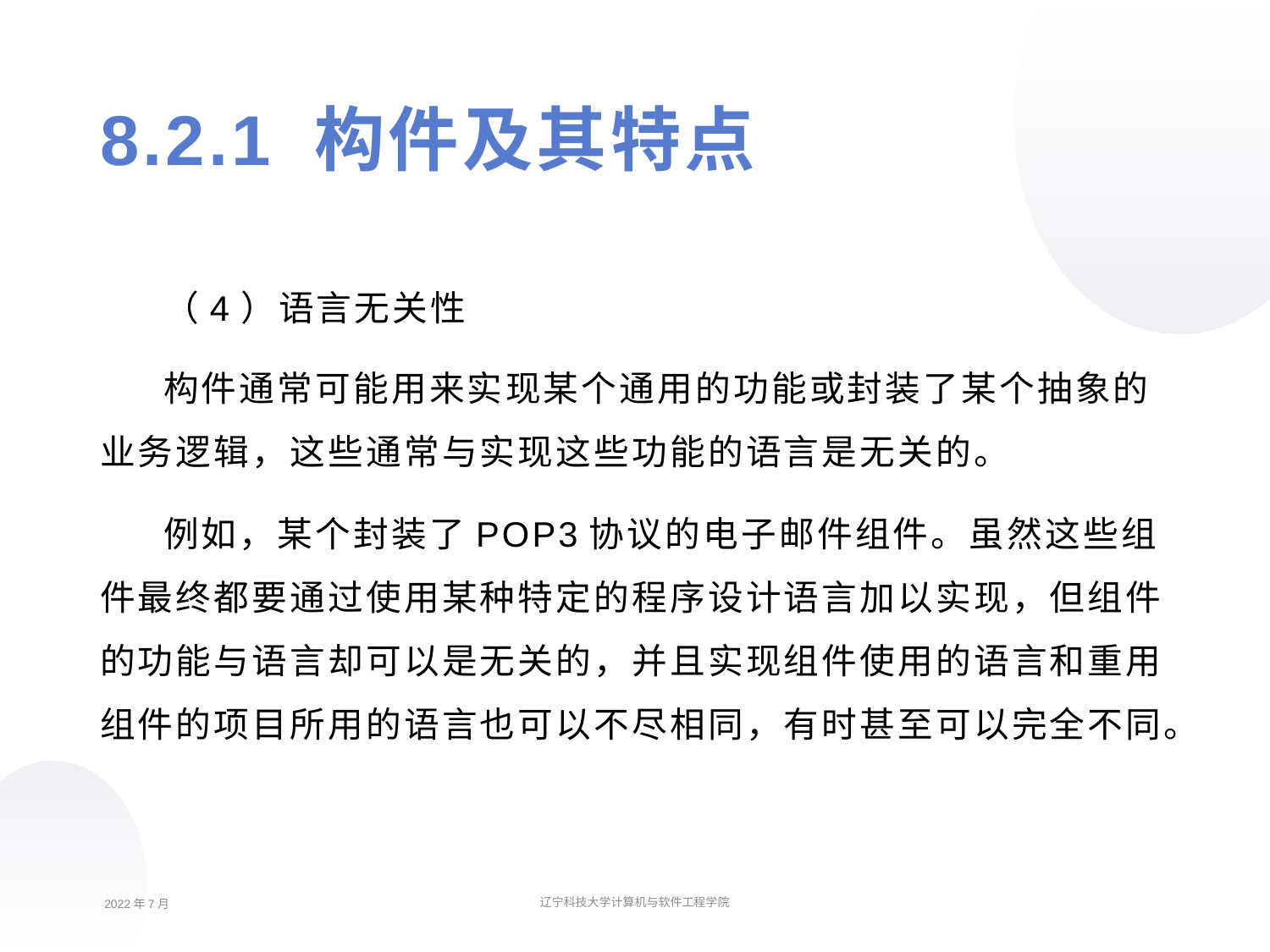

8.2.1 构件及其特点
（4）语言无关性
构件通常可能用来实现某个通用的功能或封装了某个抽象的业务逻辑，这些通常与实现这些功能的语言是无关的。
例如，某个封装了POP3协议的电子邮件组件。虽然这些组件最终都要通过使用某种特定的程序设计语言加以实现，但组件的功能与语言却可以是无关的，并且实现组件使用的语言和重用组件的项目所用的语言也可以不尽相同，有时甚至可以完全不同。

2022年7月
辽宁科技大学计算机与软件工程学院
35